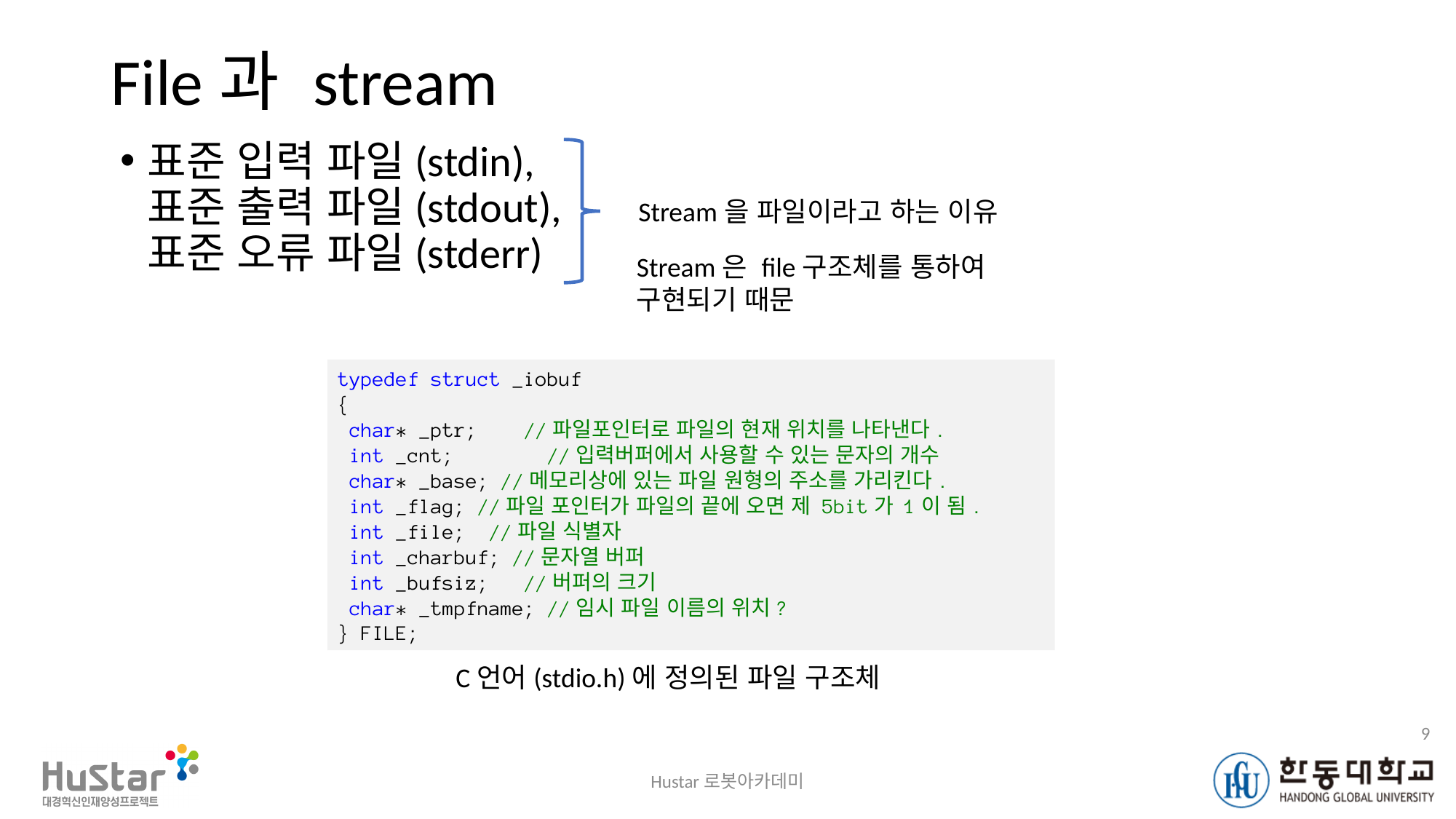

# File과 stream
표준 입력 파일(stdin),
표준 출력 파일(stdout),
표준 오류 파일(stderr)

Stream을 파일이라고 하는 이유
Stream은 file구조체를 통하여 구현되기 때문
typedef struct _iobuf
{
 char* _ptr;    //파일포인터로 파일의 현재 위치를 나타낸다.
 int _cnt;        //입력버퍼에서 사용할 수 있는 문자의 개수
 char* _base; //메모리상에 있는 파일 원형의 주소를 가리킨다.
 int _flag; //파일 포인터가 파일의 끝에 오면 제 5bit가 1이 됨.
 int _file;  //파일 식별자
 int _charbuf; //문자열 버퍼
 int _bufsiz;   //버퍼의 크기
 char* _tmpfname; //임시 파일 이름의 위치?
} FILE;
C언어(stdio.h)에 정의된 파일 구조체
9
Hustar로봇아카데미